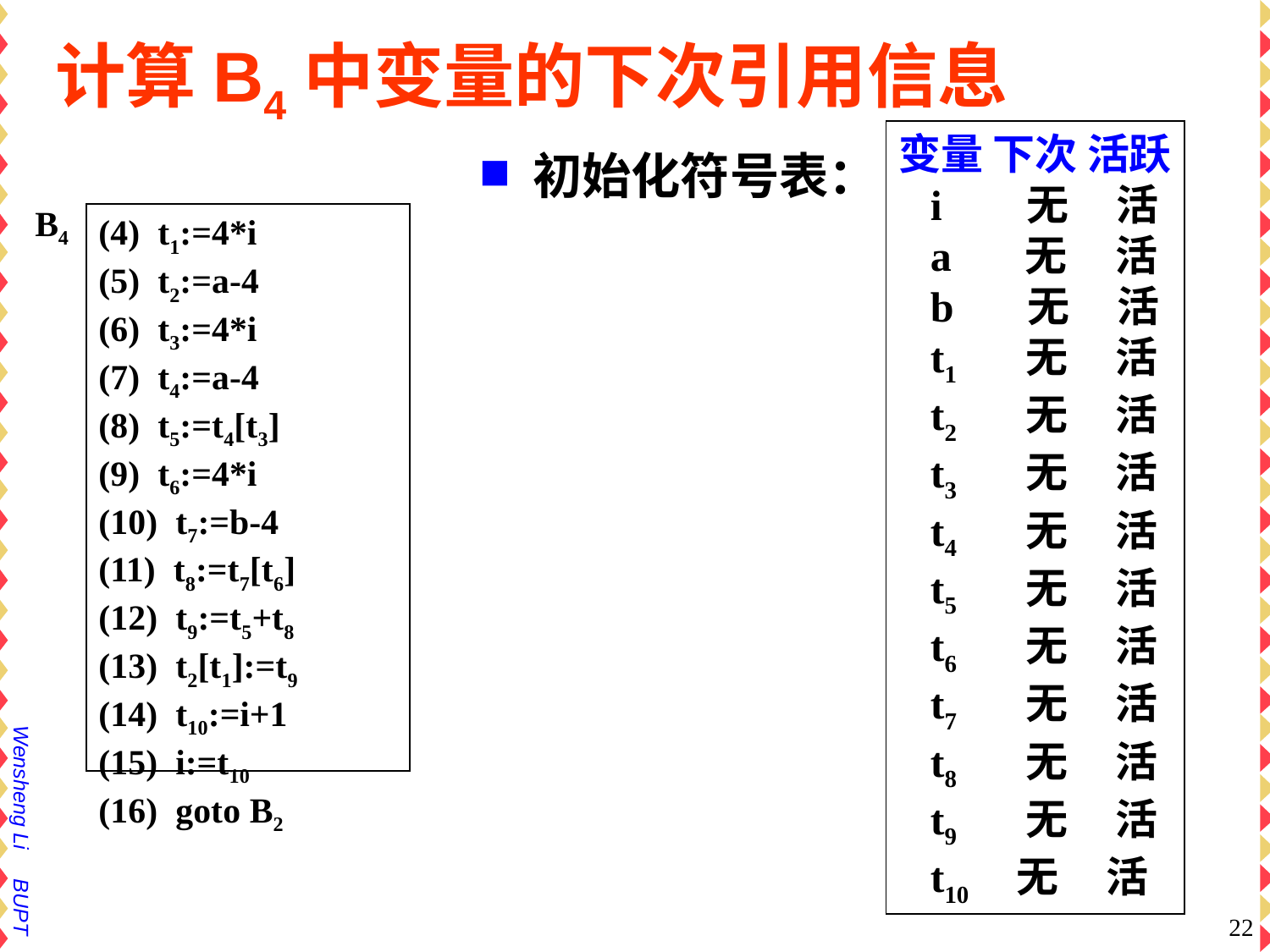

# 计算B4中变量的下次引用信息
初始化符号表：
变量 下次 活跃
   i       无     活
   a      无     活
   b      无     活
   t1      无     活
   t2      无     活
   t3      无     活
   t4      无     活
   t5      无     活
   t6      无     活
   t7      无     活
   t8      无     活
   t9      无     活
   t10      无     活
B4
(4)  t1:=4*i
(5)  t2:=a-4
(6)  t3:=4*i
(7)  t4:=a-4
(8)  t5:=t4[t3]
(9)  t6:=4*i
(10)  t7:=b-4
(11)  t8:=t7[t6]
(12)  t9:=t5+t8
(13)  t2[t1]:=t9
(14)  t10:=i+1
(15)  i:=t10
(16)  goto B2
22